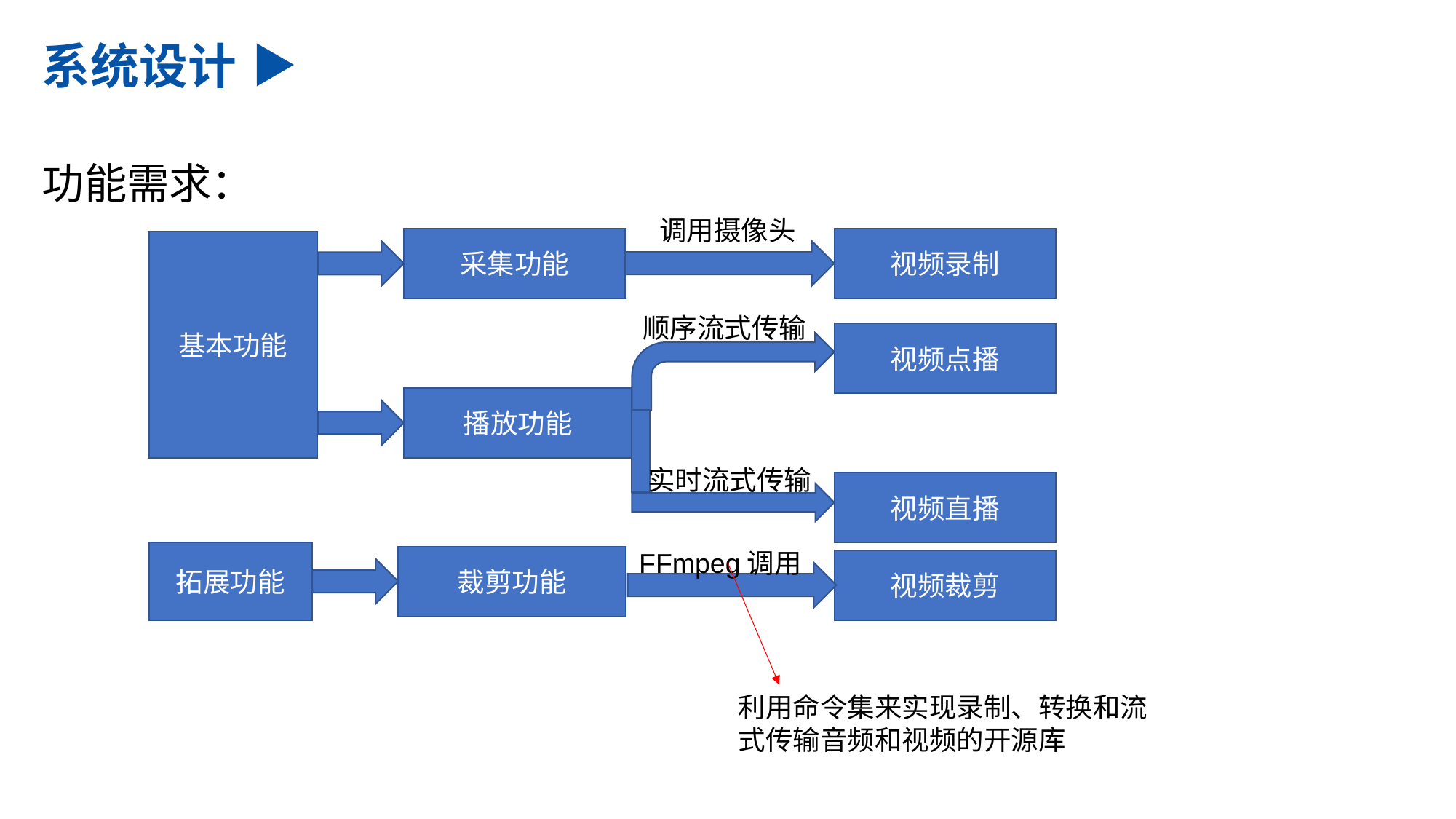

系统设计

功能需求：

调用摄像头
视频录制
采集功能
基本功能

顺序流式传输
视频点播

播放功能

实时流式传输
视频直播

FFmpeg调用
拓展功能
裁剪功能
视频裁剪

利用命令集来实现录制、转换和流式传输音频和视频的开源库